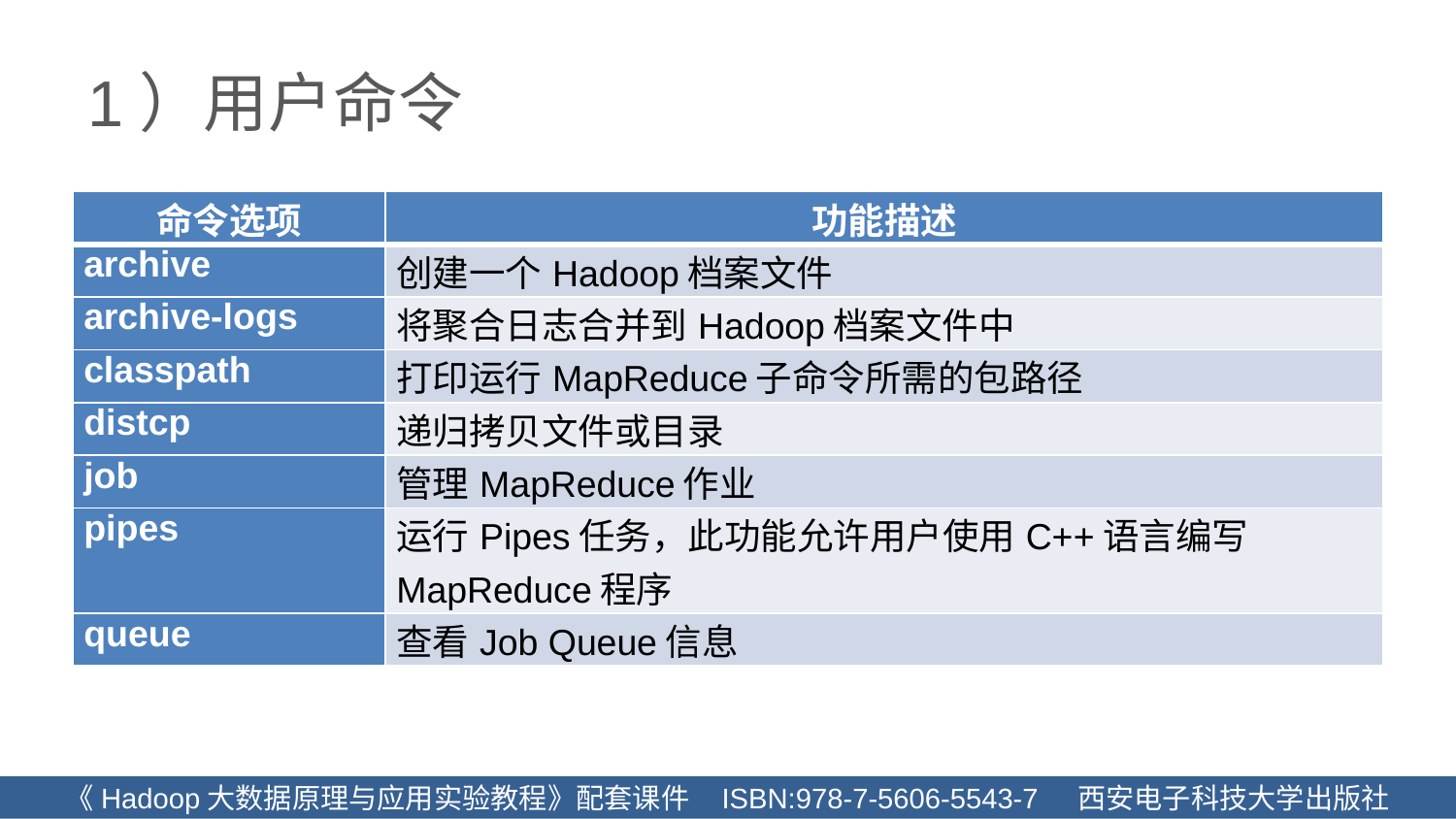

# 1）用户命令
| 命令选项 | 功能描述 |
| --- | --- |
| archive | 创建一个Hadoop档案文件 |
| archive-logs | 将聚合日志合并到Hadoop档案文件中 |
| classpath | 打印运行MapReduce子命令所需的包路径 |
| distcp | 递归拷贝文件或目录 |
| job | 管理MapReduce作业 |
| pipes | 运行Pipes任务，此功能允许用户使用C++语言编写MapReduce程序 |
| queue | 查看Job Queue信息 |